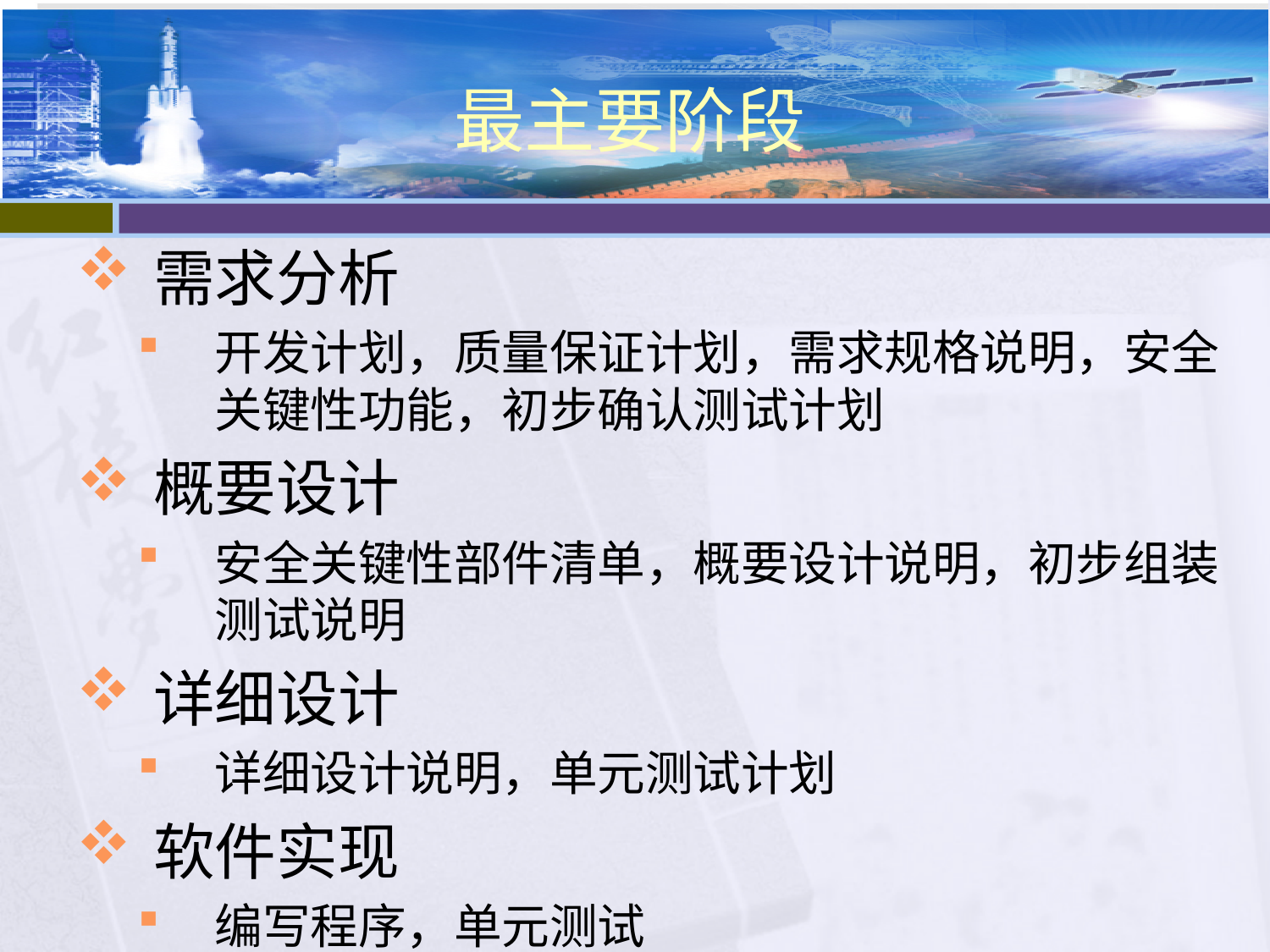

# 最主要阶段

需求分析
开发计划，质量保证计划，需求规格说明，安全关键性功能，初步确认测试计划
概要设计
安全关键性部件清单，概要设计说明，初步组装测试说明
详细设计
详细设计说明，单元测试计划
软件实现
编写程序，单元测试